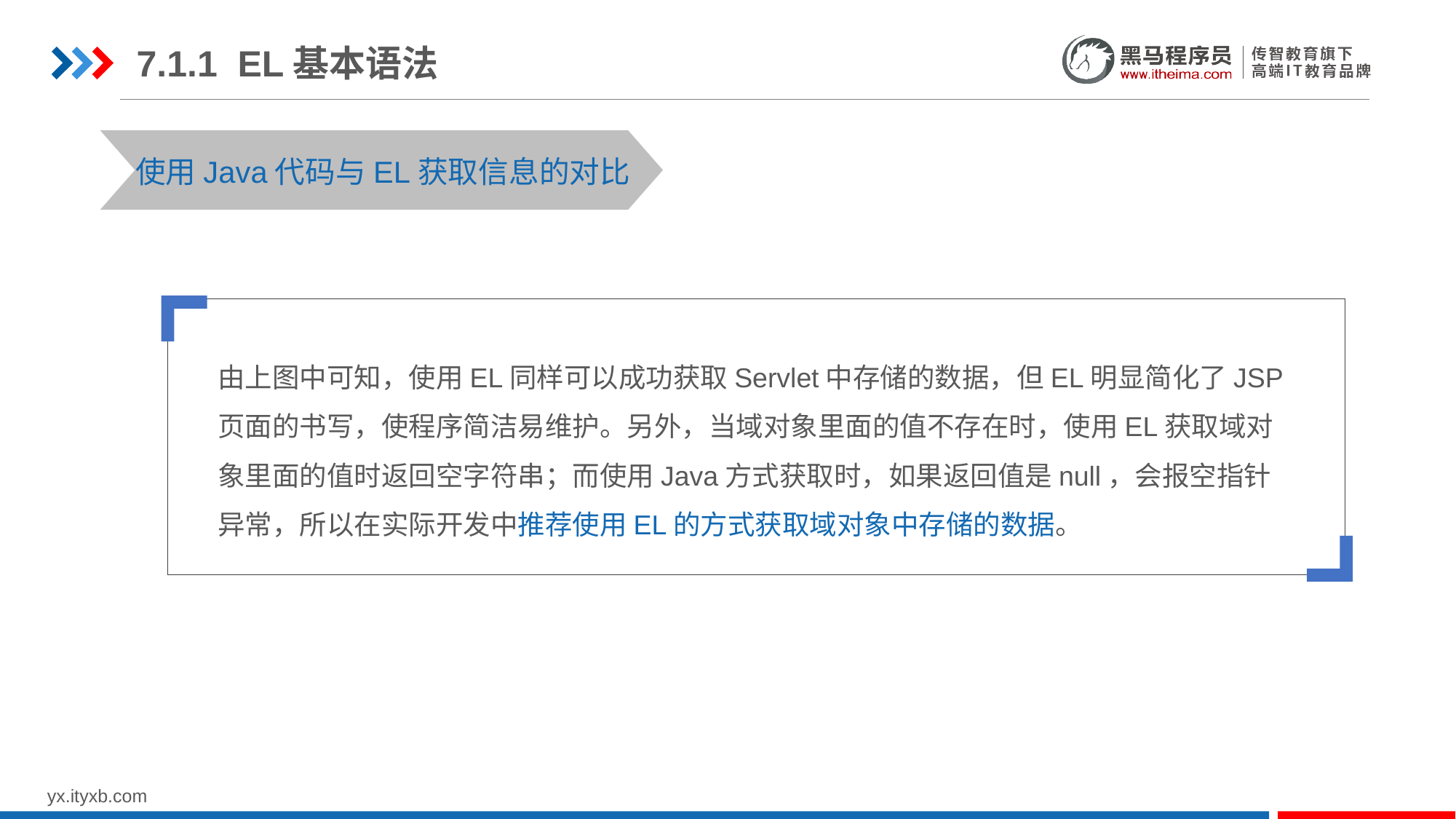

7.1.1  EL基本语法

使用Java代码与EL获取信息的对比

由上图中可知，使用EL同样可以成功获取Servlet中存储的数据，但EL明显简化了JSP页面的书写，使程序简洁易维护。另外，当域对象里面的值不存在时，使用EL获取域对象里面的值时返回空字符串；而使用Java方式获取时，如果返回值是null，会报空指针异常，所以在实际开发中推荐使用EL的方式获取域对象中存储的数据。